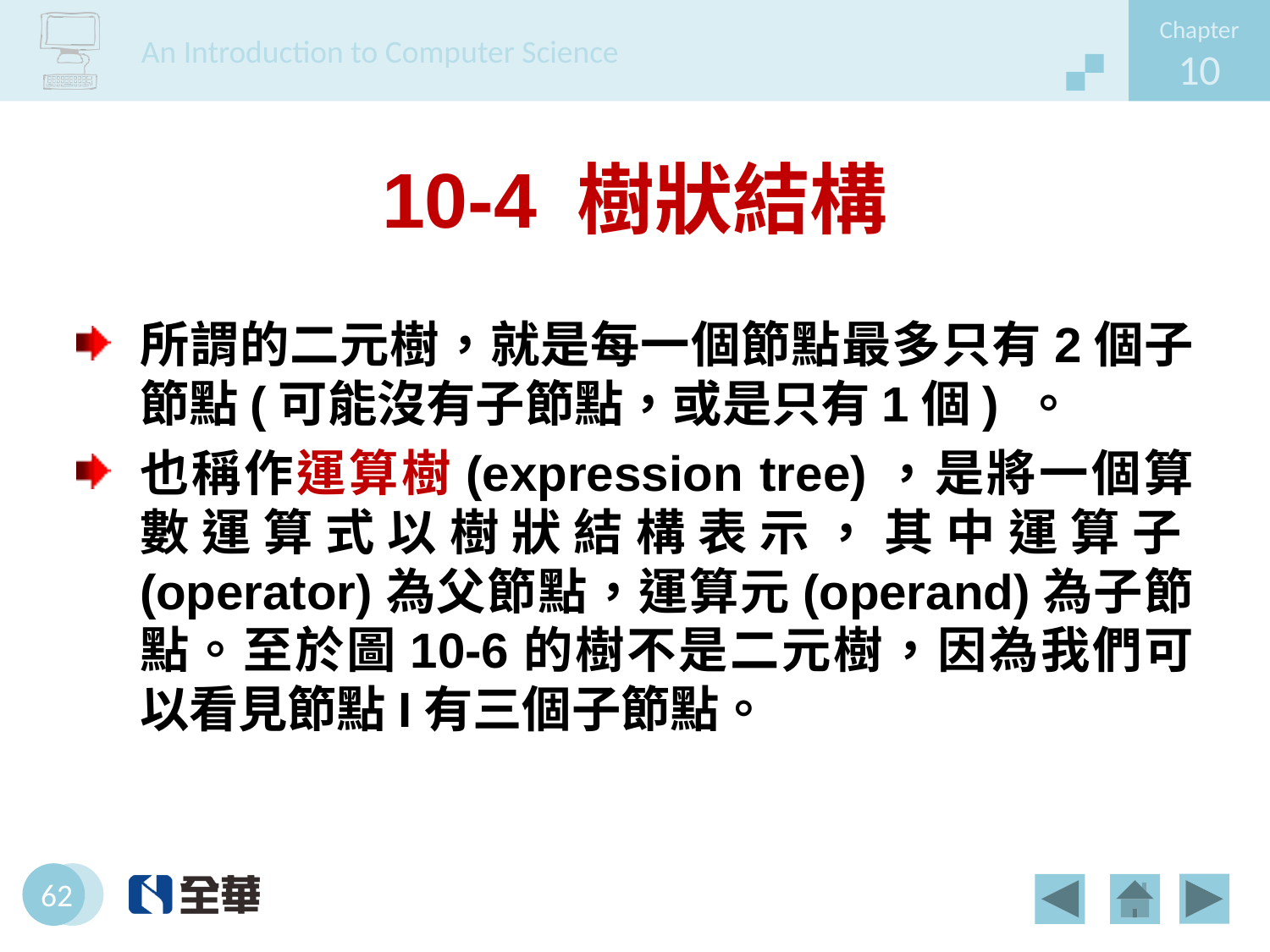

# 10-4 樹狀結構
所謂的二元樹，就是每一個節點最多只有2個子節點(可能沒有子節點，或是只有1個) 。
也稱作運算樹(expression tree)，是將一個算數運算式以樹狀結構表示，其中運算子(operator)為父節點，運算元(operand)為子節點。至於圖10-6的樹不是二元樹，因為我們可以看見節點I有三個子節點。